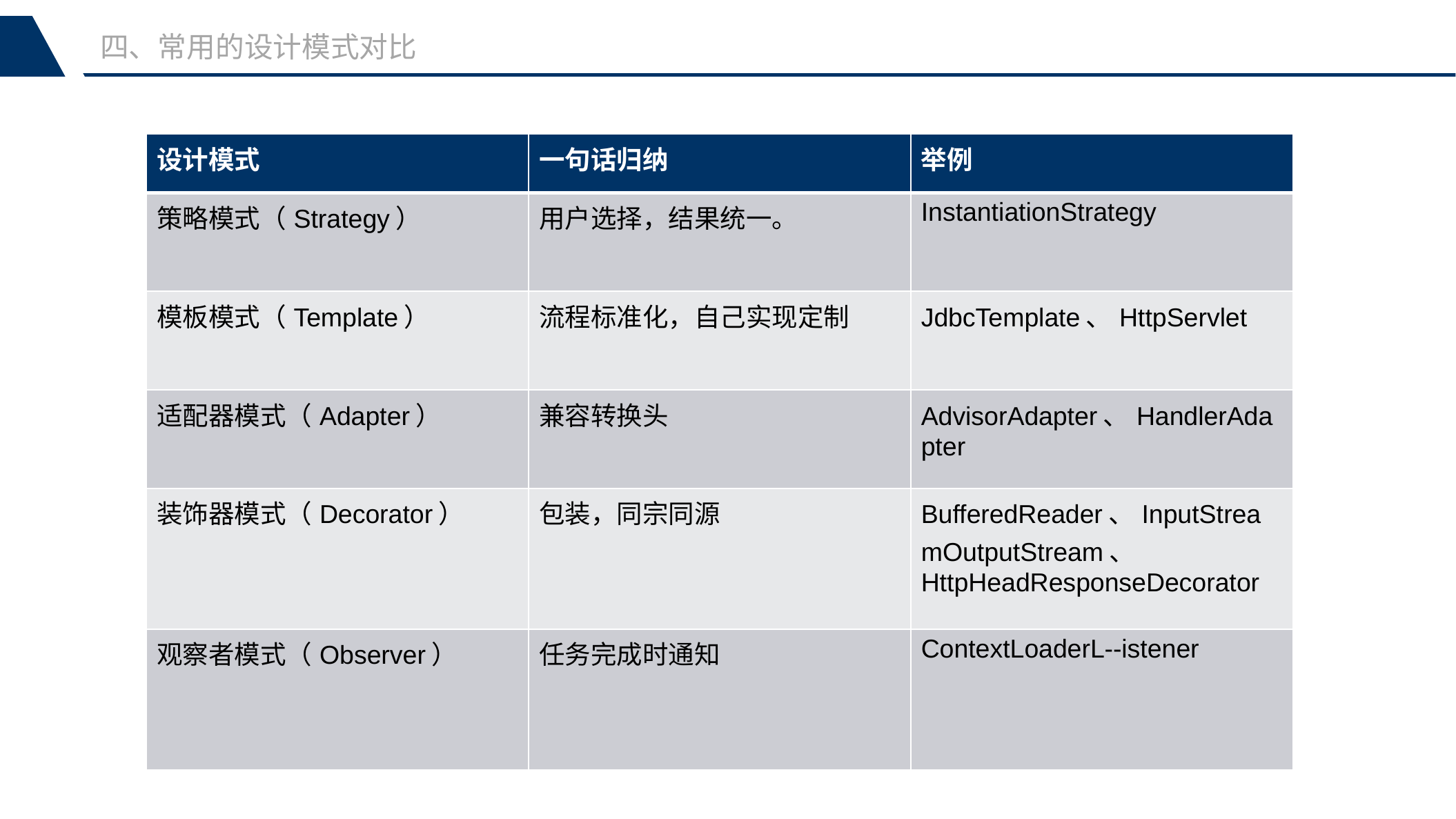

四、常用的设计模式对比

| 设计模式 | 一句话归纳 | 举例 |
| --- | --- | --- |
| 策略模式（Strategy） | 用户选择，结果统一。 | InstantiationStrategy |
| 模板模式（Template） | 流程标准化，自己实现定制 | JdbcTemplate、HttpServlet |
| 适配器模式（Adapter） | 兼容转换头 | AdvisorAdapter、HandlerAdapter |
| 装饰器模式（Decorator） | 包装，同宗同源 | BufferedReader、InputStreamOutputStream、 HttpHeadResponseDecorator |
| 观察者模式（Observer） | 任务完成时通知 | ContextLoaderL--istener |